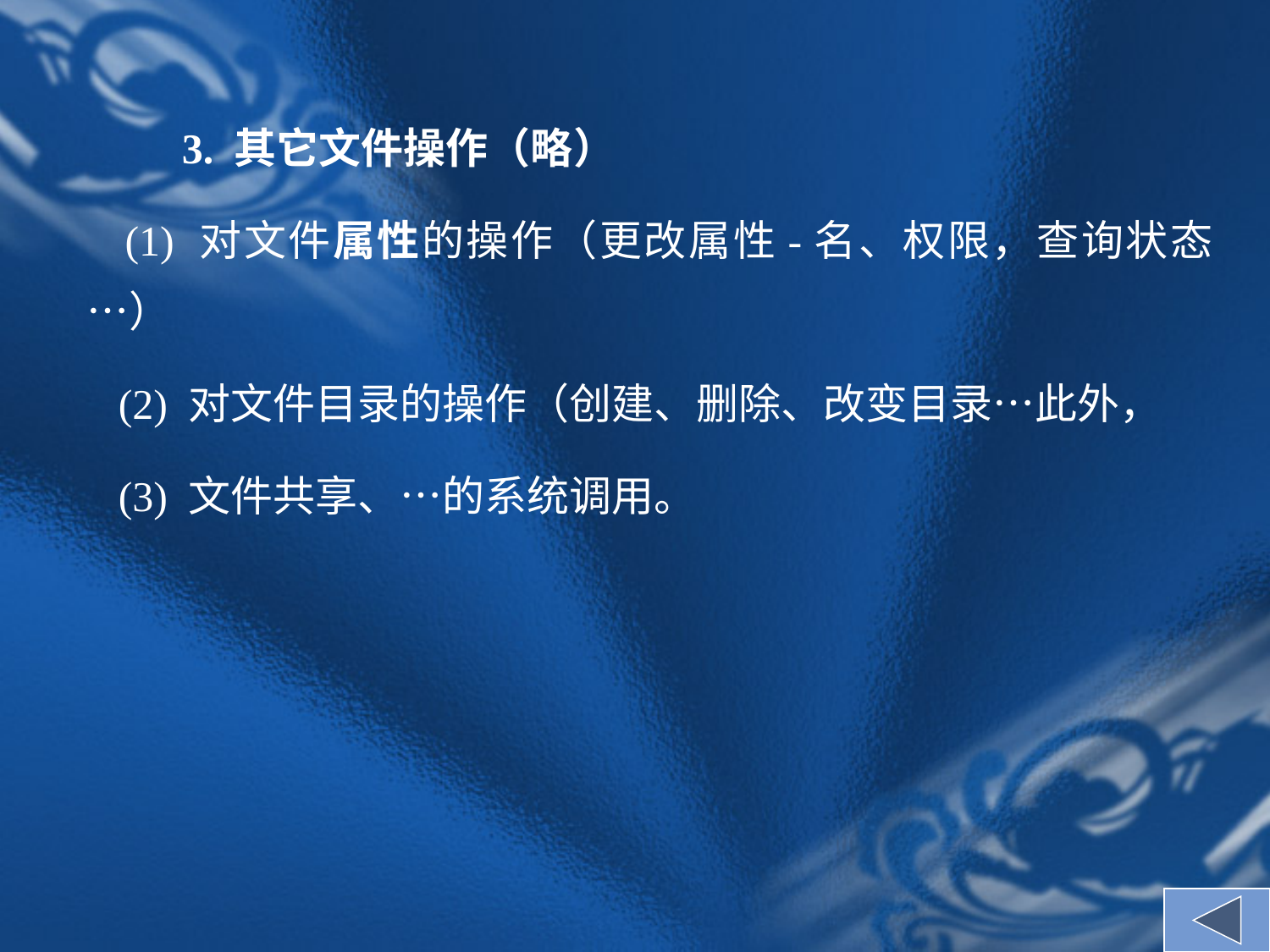

3. 其它文件操作（略）
   (1) 对文件属性的操作（更改属性-名、权限，查询状态…）
   (2) 对文件目录的操作（创建、删除、改变目录…此外，
   (3) 文件共享、…的系统调用。